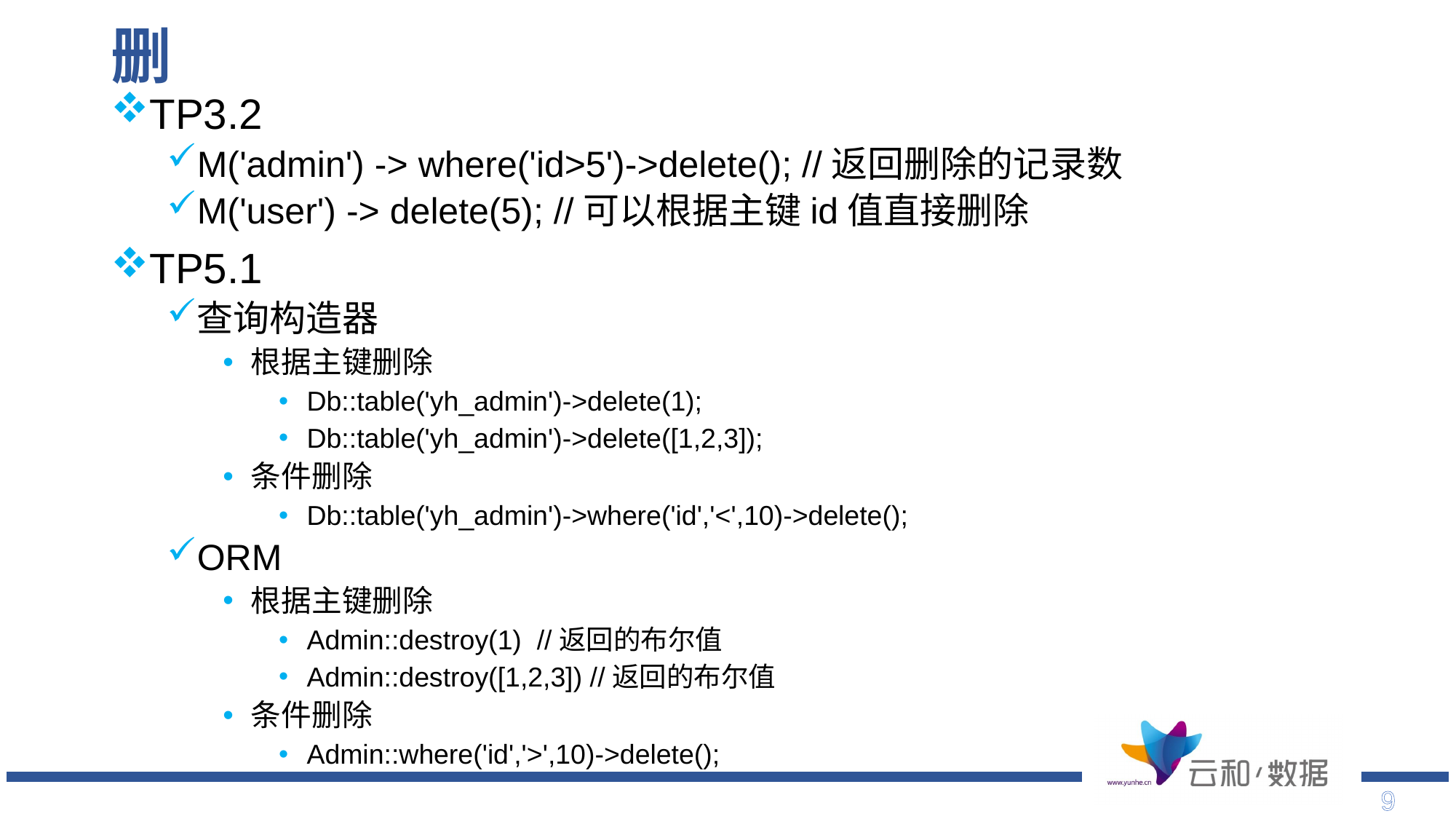

# 删
TP3.2
M('admin') -> where('id>5')->delete(); //返回删除的记录数
M('user') -> delete(5); //可以根据主键id值直接删除
TP5.1
查询构造器
根据主键删除
Db::table('yh_admin')->delete(1);
Db::table('yh_admin')->delete([1,2,3]);
条件删除
Db::table('yh_admin')->where('id','<',10)->delete();
ORM
根据主键删除
Admin::destroy(1)  //返回的布尔值
Admin::destroy([1,2,3]) //返回的布尔值
条件删除
Admin::where('id','>',10)->delete();